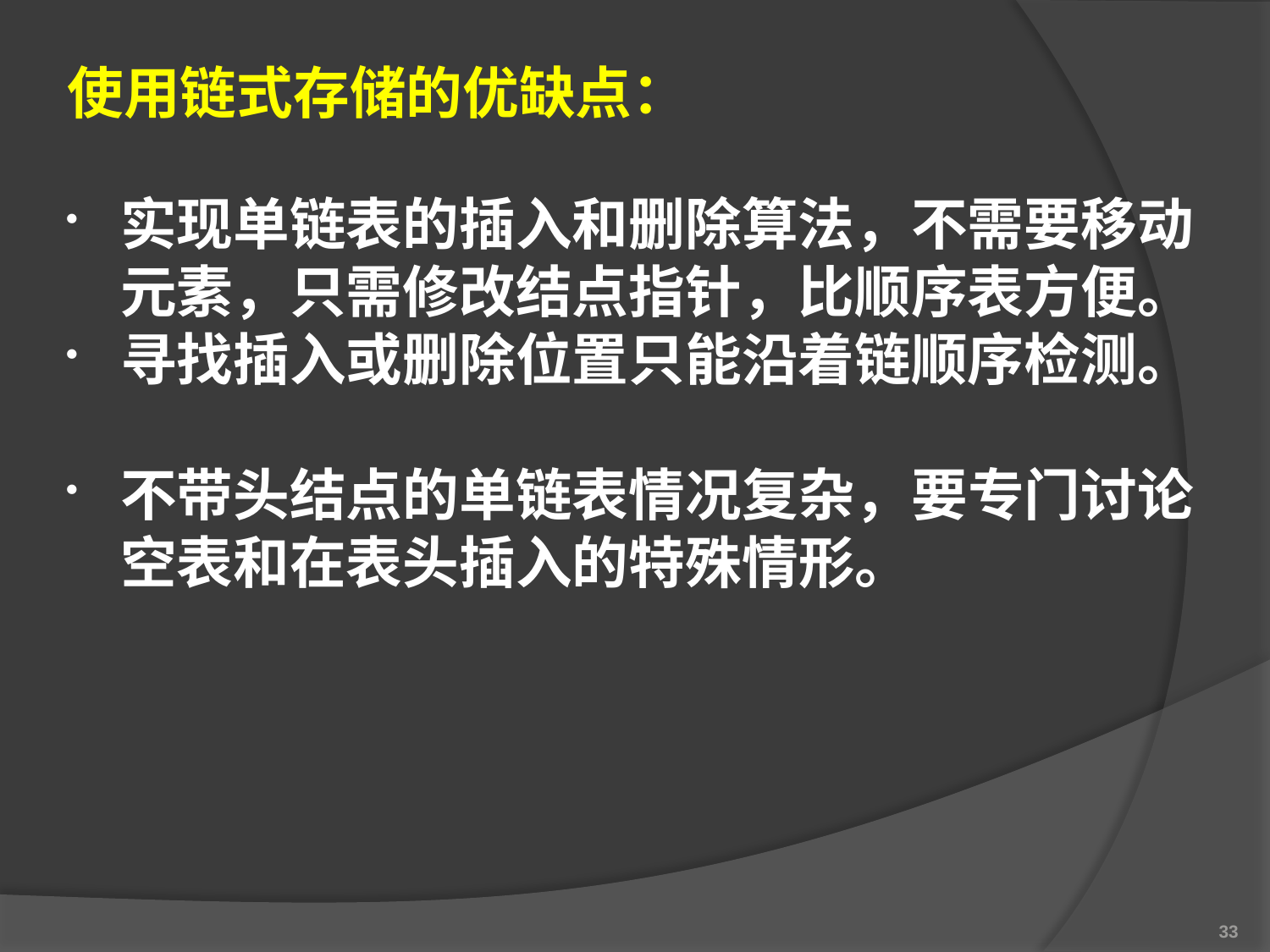

使用链式存储的优缺点：

实现单链表的插入和删除算法，不需要移动元素，只需修改结点指针，比顺序表方便。
寻找插入或删除位置只能沿着链顺序检测。

不带头结点的单链表情况复杂，要专门讨论空表和在表头插入的特殊情形。
33